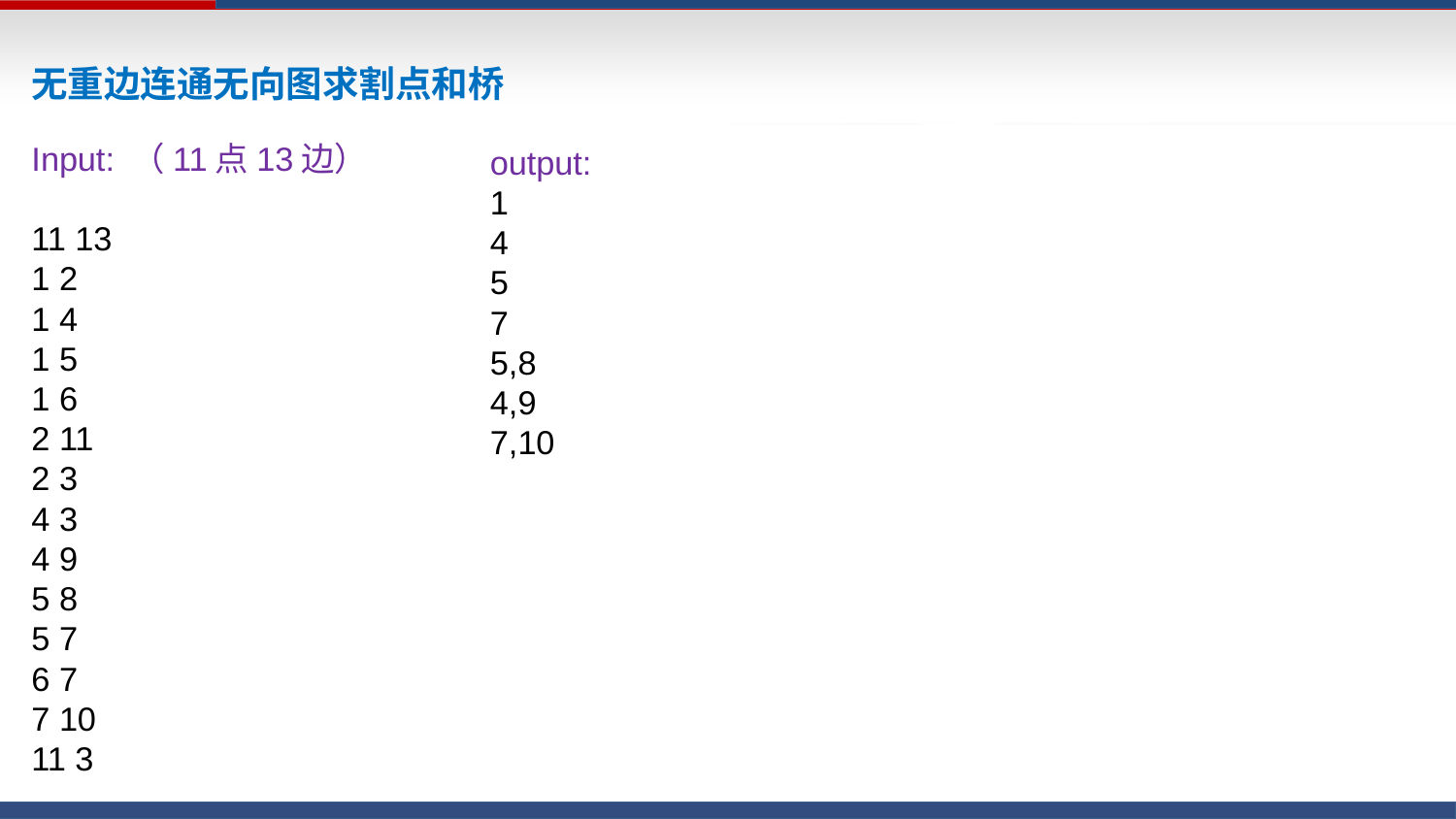

无重边连通无向图求割点和桥

Input: （11点13边）

11 13
1 2
1 4
1 5
1 6
2 11
2 3
4 3
4 9
5 8
5 7
6 7
7 10
11 3

output:
1
4
5
7
5,8
4,9
7,10